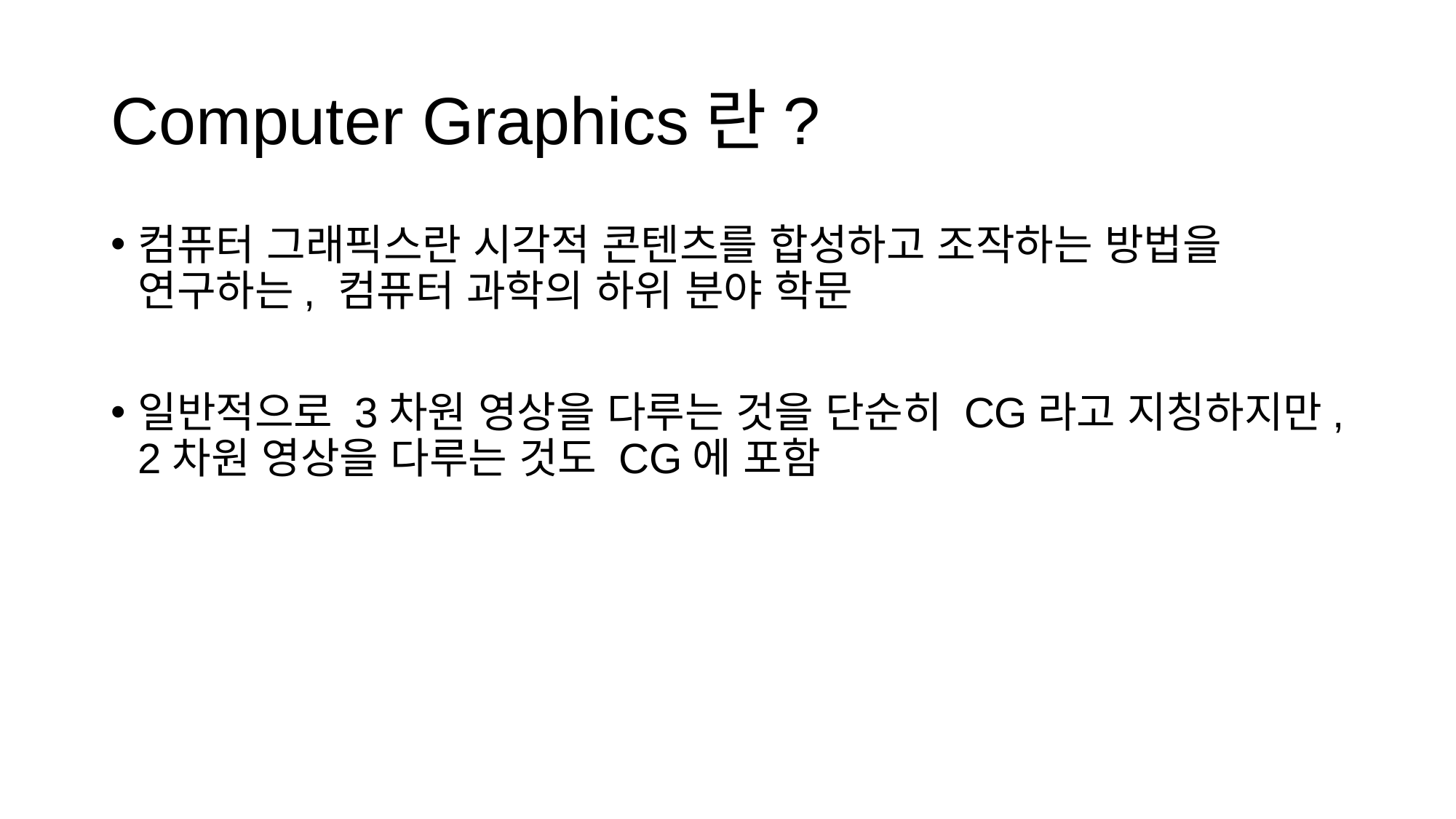

# Computer Graphics란?
컴퓨터 그래픽스란 시각적 콘텐츠를 합성하고 조작하는 방법을 연구하는, 컴퓨터 과학의 하위 분야 학문

일반적으로 3차원 영상을 다루는 것을 단순히 CG라고 지칭하지만, 2차원 영상을 다루는 것도 CG에 포함